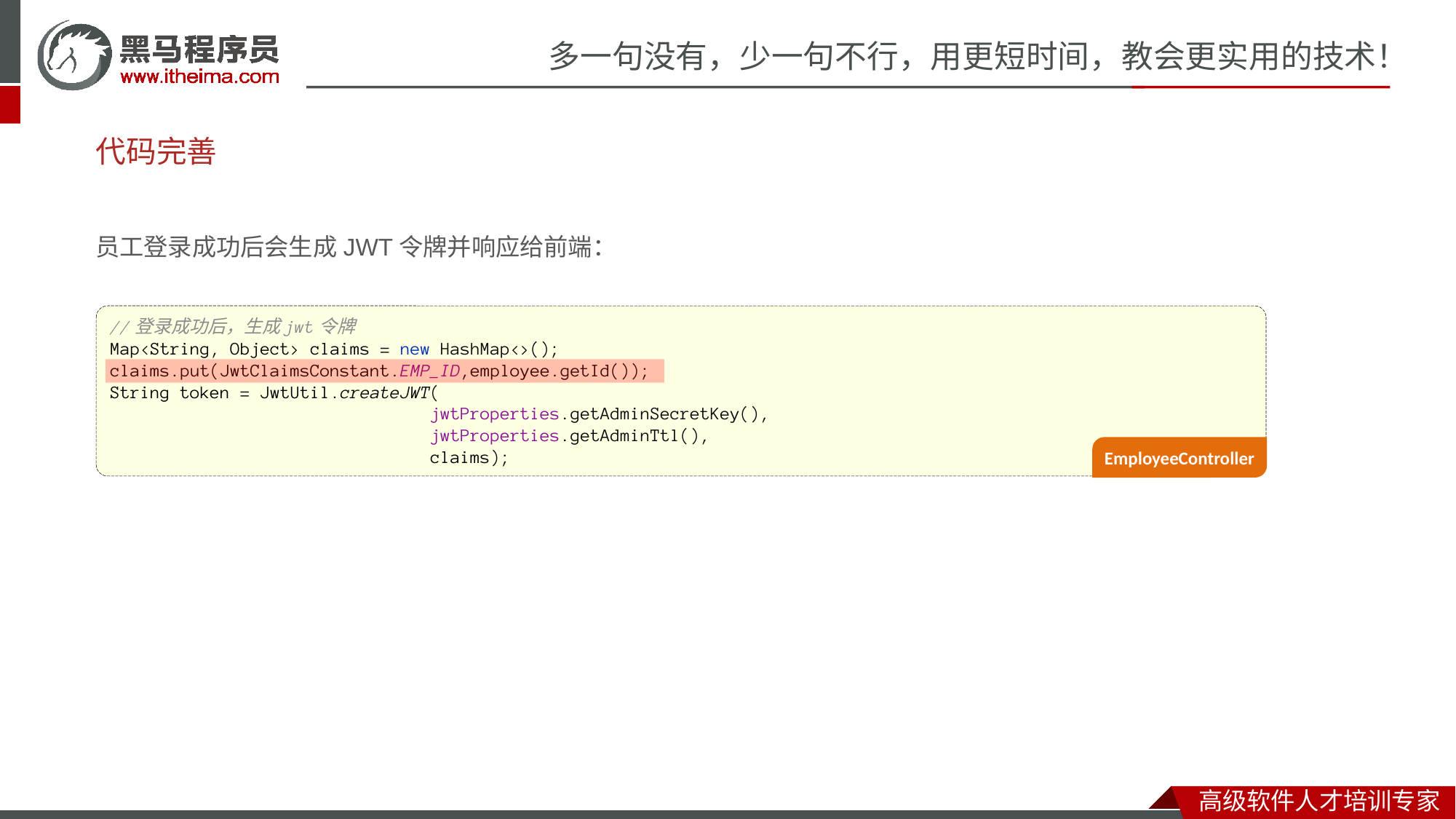

# 代码完善
员工登录成功后会生成JWT令牌并响应给前端：
//登录成功后，生成jwt令牌
Map<String, Object> claims = new HashMap<>();
claims.put(JwtClaimsConstant.EMP_ID,employee.getId());
String token = JwtUtil.createJWT(
                                jwtProperties.getAdminSecretKey(),
                                jwtProperties.getAdminTtl(),
                                claims);

EmployeeController